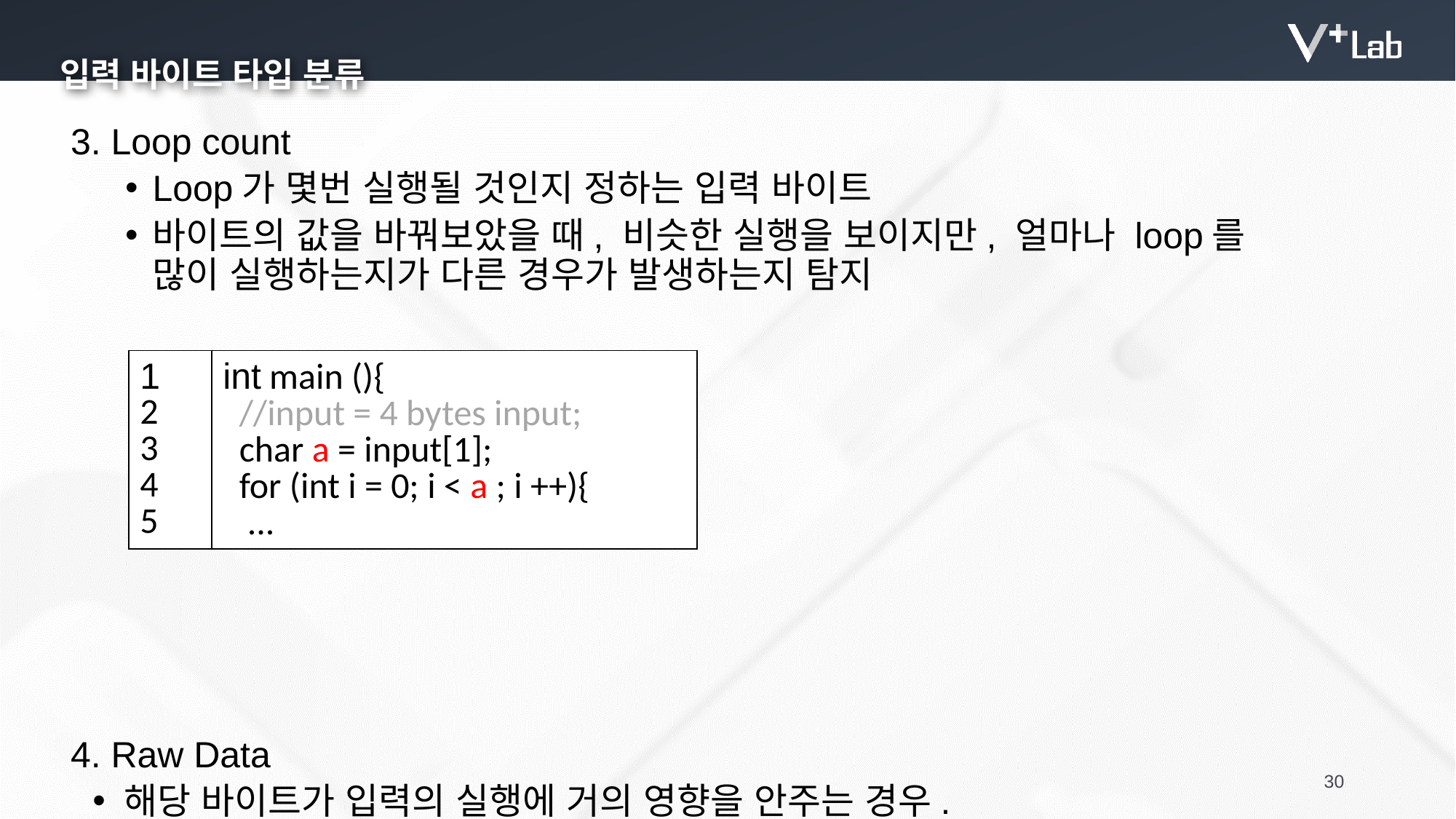

입력 바이트 타입 분류
3. Loop count
Loop가 몇번 실행될 것인지 정하는 입력 바이트
바이트의 값을 바꿔보았을 때, 비슷한 실행을 보이지만, 얼마나 loop를 많이 실행하는지가 다른 경우가 발생하는지 탐지

4. Raw Data
 해당 바이트가 입력의 실행에 거의 영향을 안주는 경우.
 이경우에는 변이하는 것이 의미가 없는 경우가 많음.
| 1 2 3 4 5 | int main (){ //input = 4 bytes input; char a = input[1]; for (int i = 0; i < a ; i ++){ ... |
| --- | --- |
30